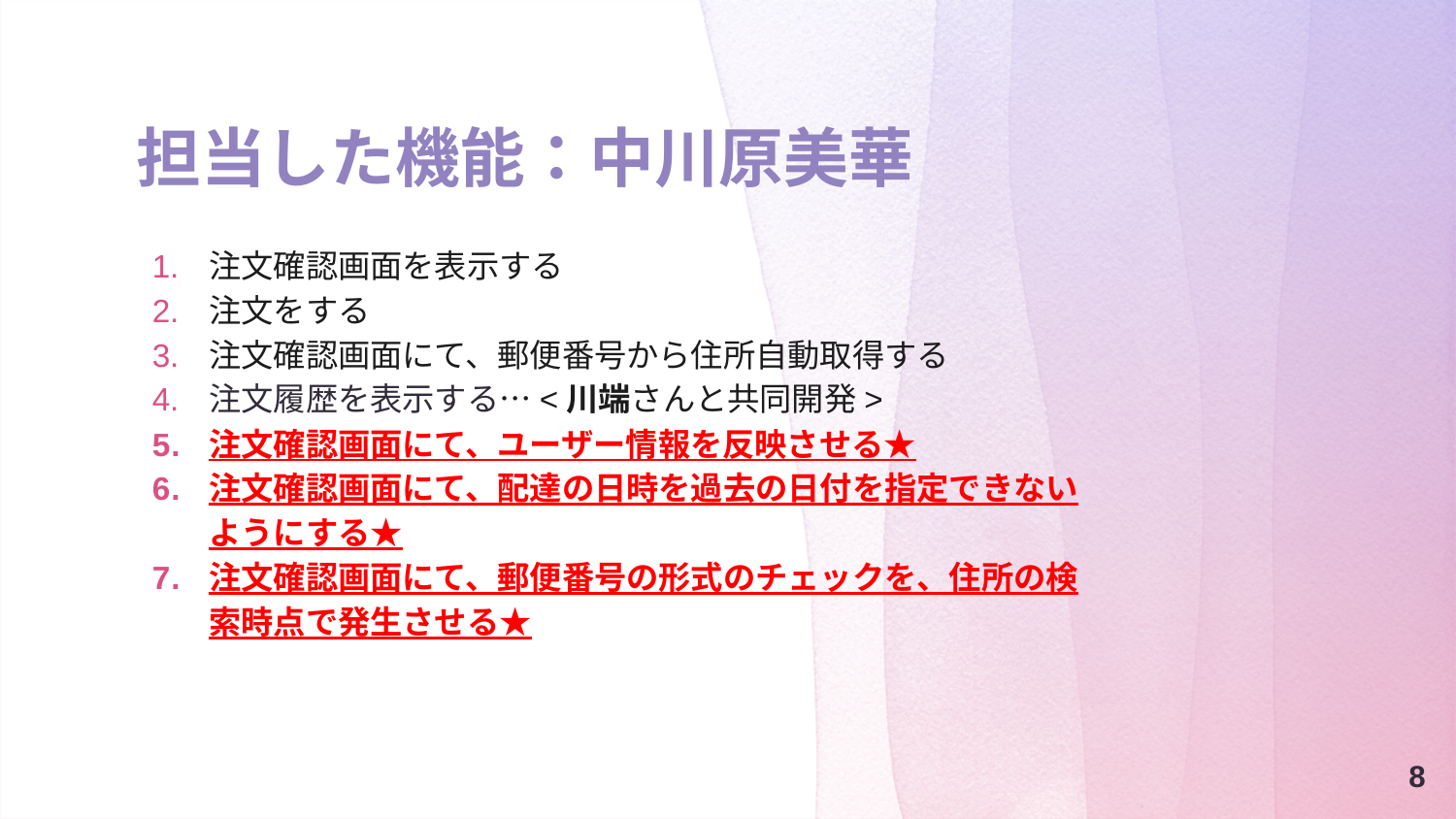

# 担当した機能：中川原美華
注文確認画面を表示する
注文をする
注文確認画面にて、郵便番号から住所自動取得する
注文履歴を表示する…<川端さんと共同開発>
注文確認画面にて、ユーザー情報を反映させる★
注文確認画面にて、配達の日時を過去の日付を指定できないようにする★
注文確認画面にて、郵便番号の形式のチェックを、住所の検索時点で発生させる★
8